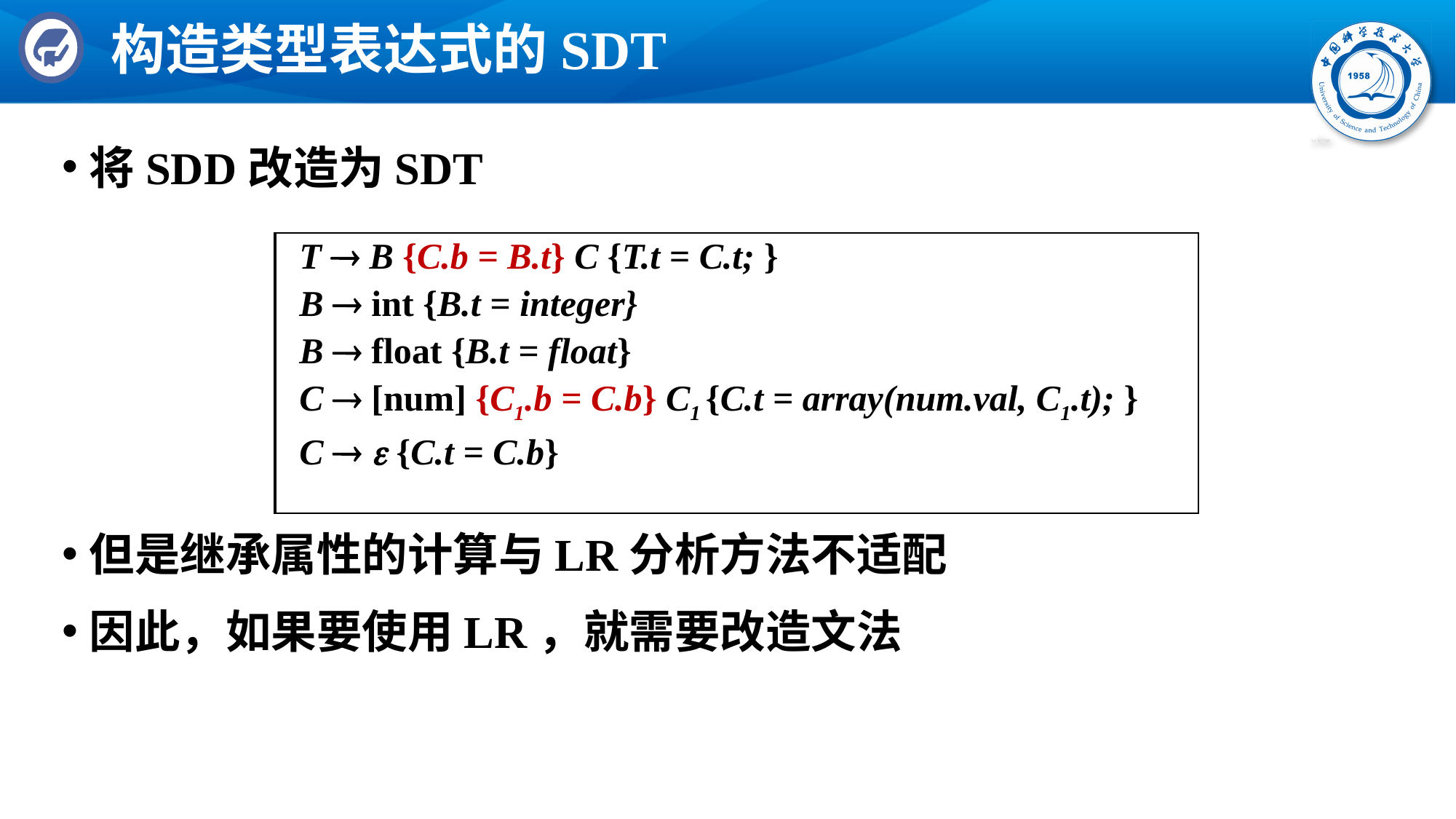

# 构造类型表达式的SDT
将SDD改造为SDT

但是继承属性的计算与LR分析方法不适配
因此，如果要使用LR，就需要改造文法
| T → B {C.b = B.t} C {T.t = C.t; } B → int {B.t = integer} B → float {B.t = float} C → [num] {C1.b = C.b} C1 {C.t = array(num.val, C1.t); } C → ε {C.t = C.b} |
| --- |